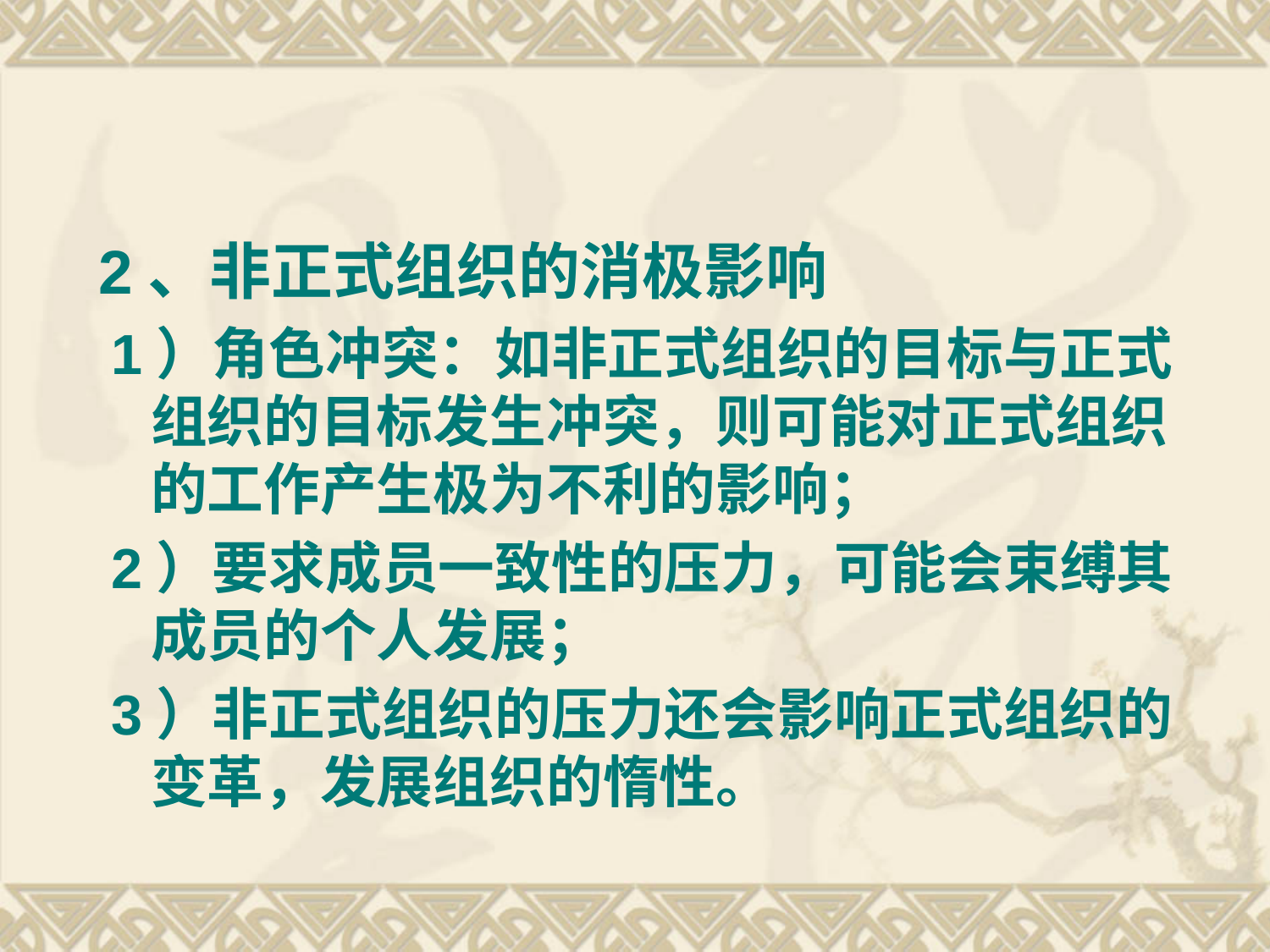

#
   2、非正式组织的消极影响
1）角色冲突：如非正式组织的目标与正式组织的目标发生冲突，则可能对正式组织的工作产生极为不利的影响；
2）要求成员一致性的压力，可能会束缚其成员的个人发展；
3）非正式组织的压力还会影响正式组织的变革，发展组织的惰性。